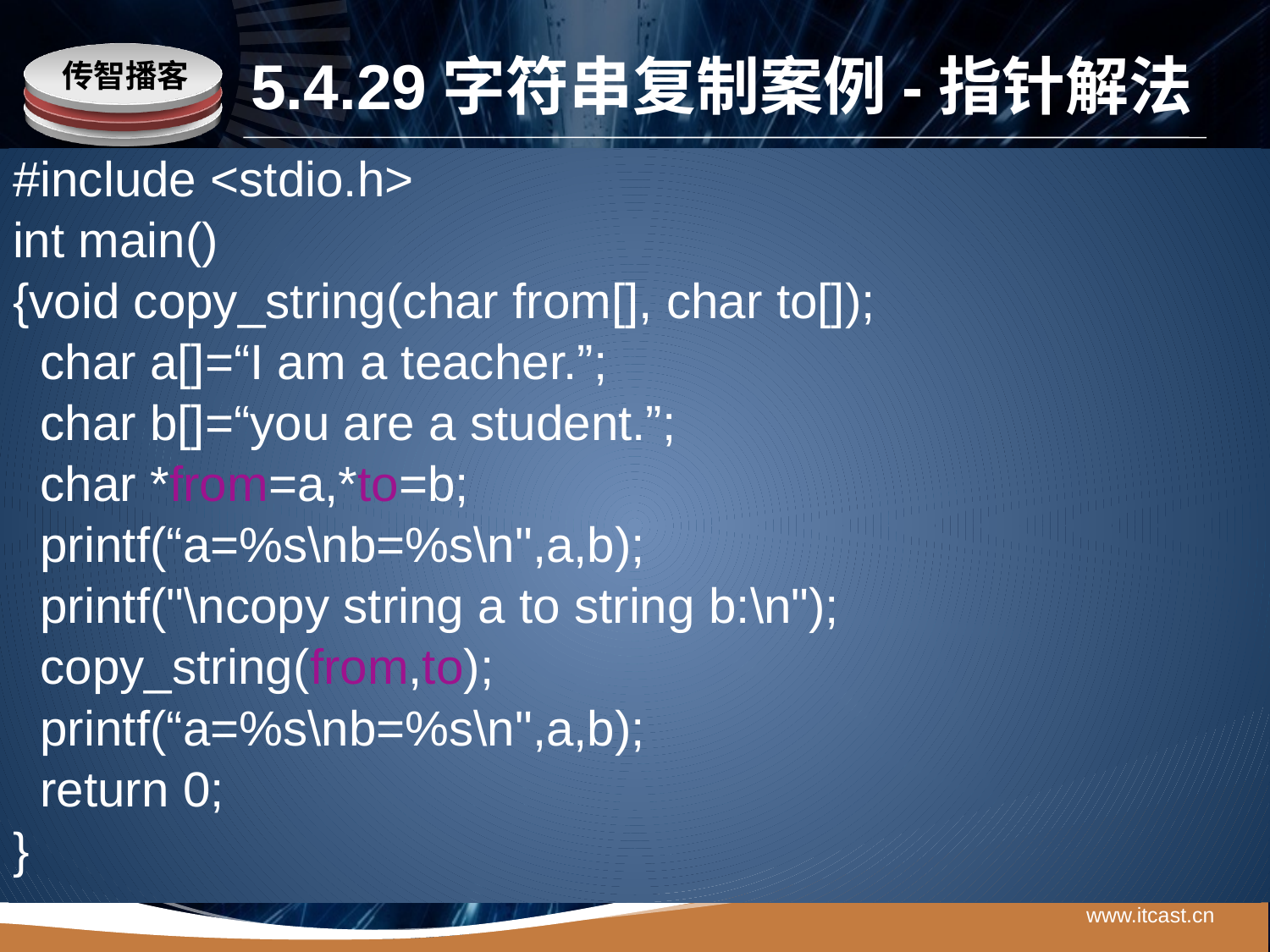

# 5.4.29字符串复制案例-指针解法
#include <stdio.h>
int main()
{void copy_string(char from[], char to[]);
  char a[]=“I am a teacher.”;
  char b[]=“you are a student.”;
  char *from=a,*to=b;
  printf(“a=%s\nb=%s\n",a,b);
  printf("\ncopy string a to string b:\n");
  copy_string(from,to);
  printf(“a=%s\nb=%s\n",a,b);
  return 0;
}
www.itcast.cn